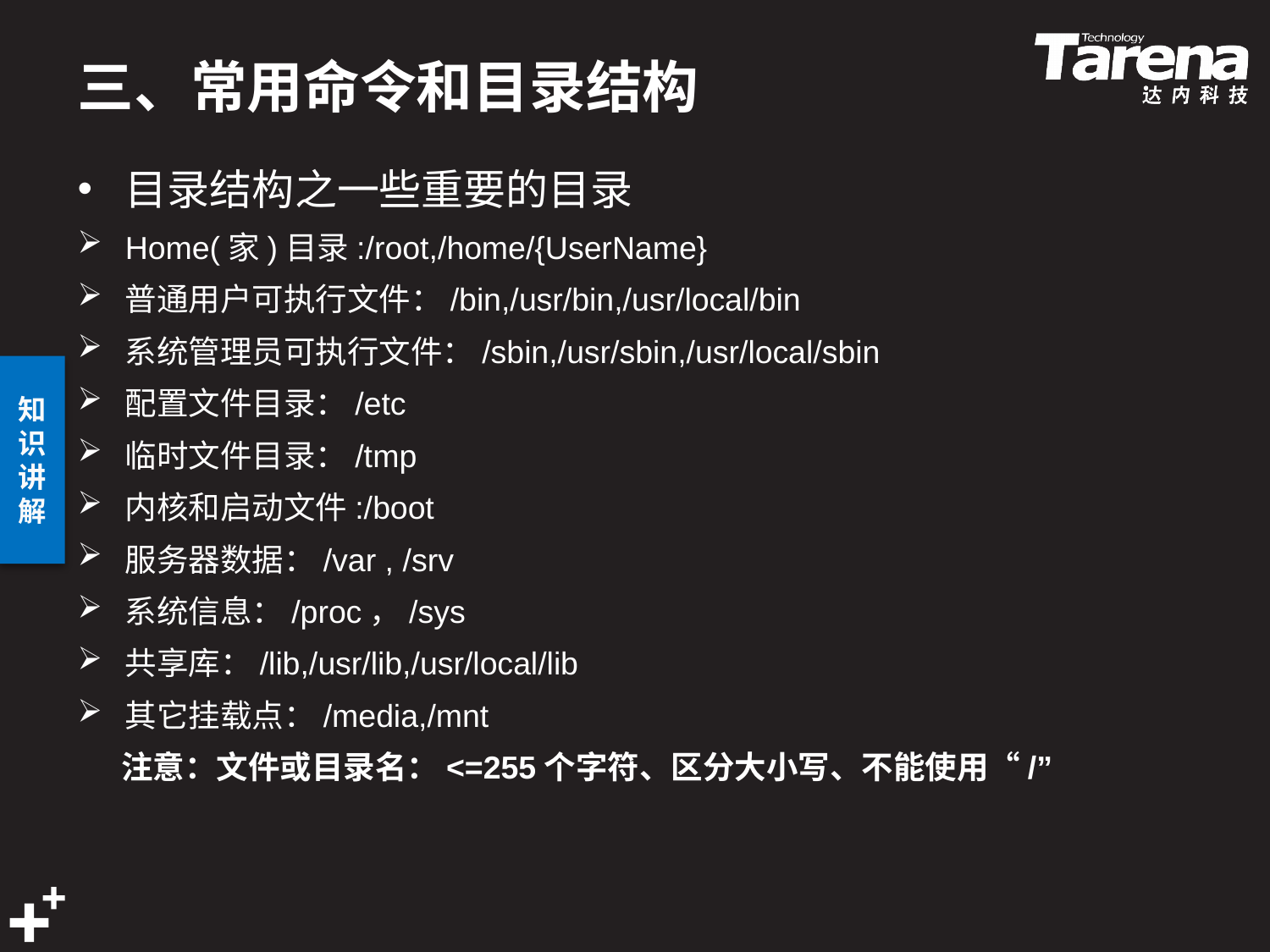

# 三、常用命令和目录结构
目录结构之一些重要的目录
Home(家)目录:/root,/home/{UserName}
普通用户可执行文件：/bin,/usr/bin,/usr/local/bin
系统管理员可执行文件：/sbin,/usr/sbin,/usr/local/sbin
配置文件目录：/etc
临时文件目录：/tmp
内核和启动文件:/boot
服务器数据：/var , /srv
系统信息：/proc，/sys
共享库：/lib,/usr/lib,/usr/local/lib
其它挂载点：/media,/mnt
     注意：文件或目录名：<=255个字符、区分大小写、不能使用“/”